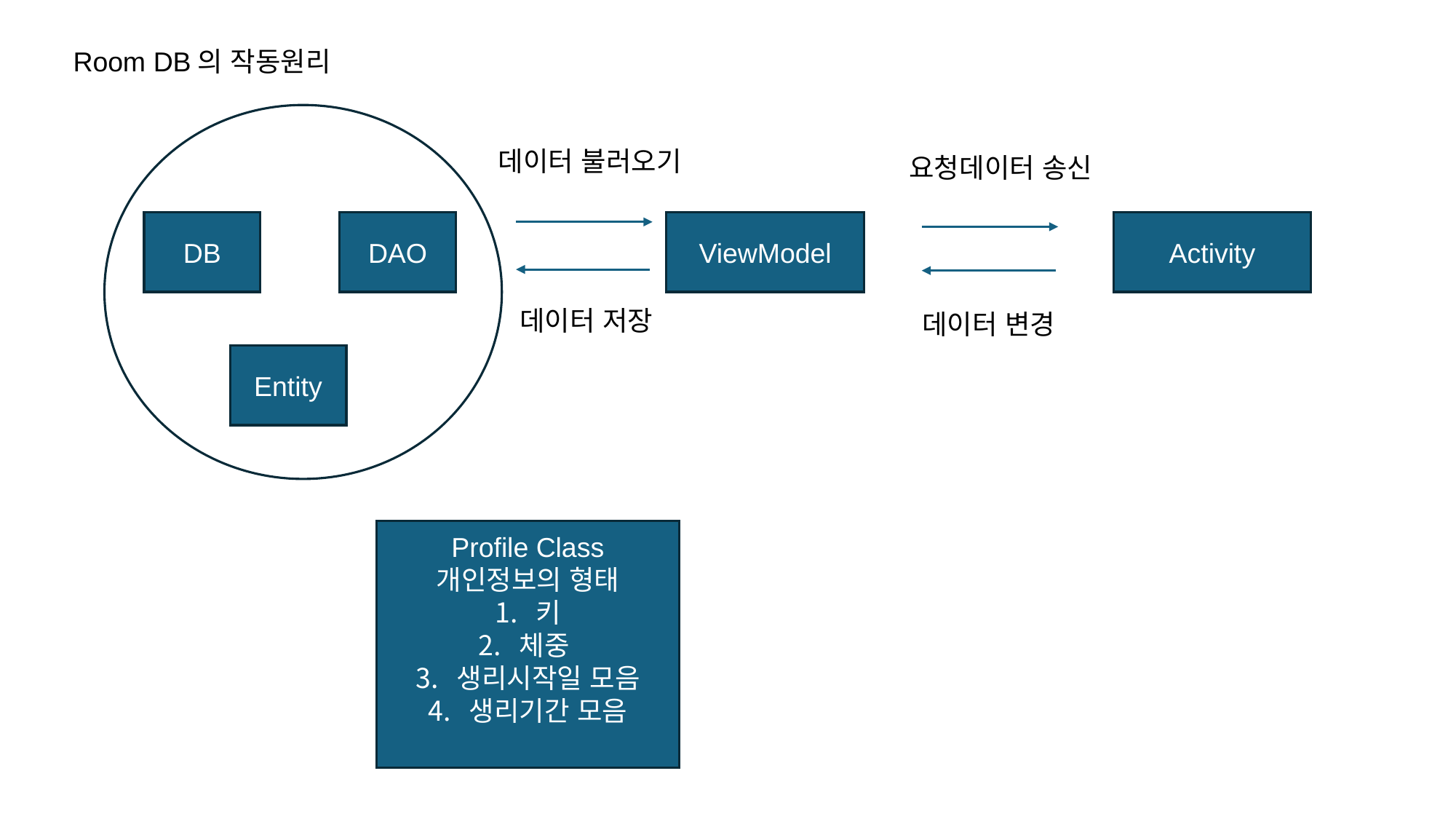

Room DB의 작동원리

데이터 불러오기
요청데이터 송신
DB
DAO
ViewModel
Activity
데이터 저장
데이터 변경
Entity
Profile Class
개인정보의 형태
키
체중
생리시작일 모음
생리기간 모음